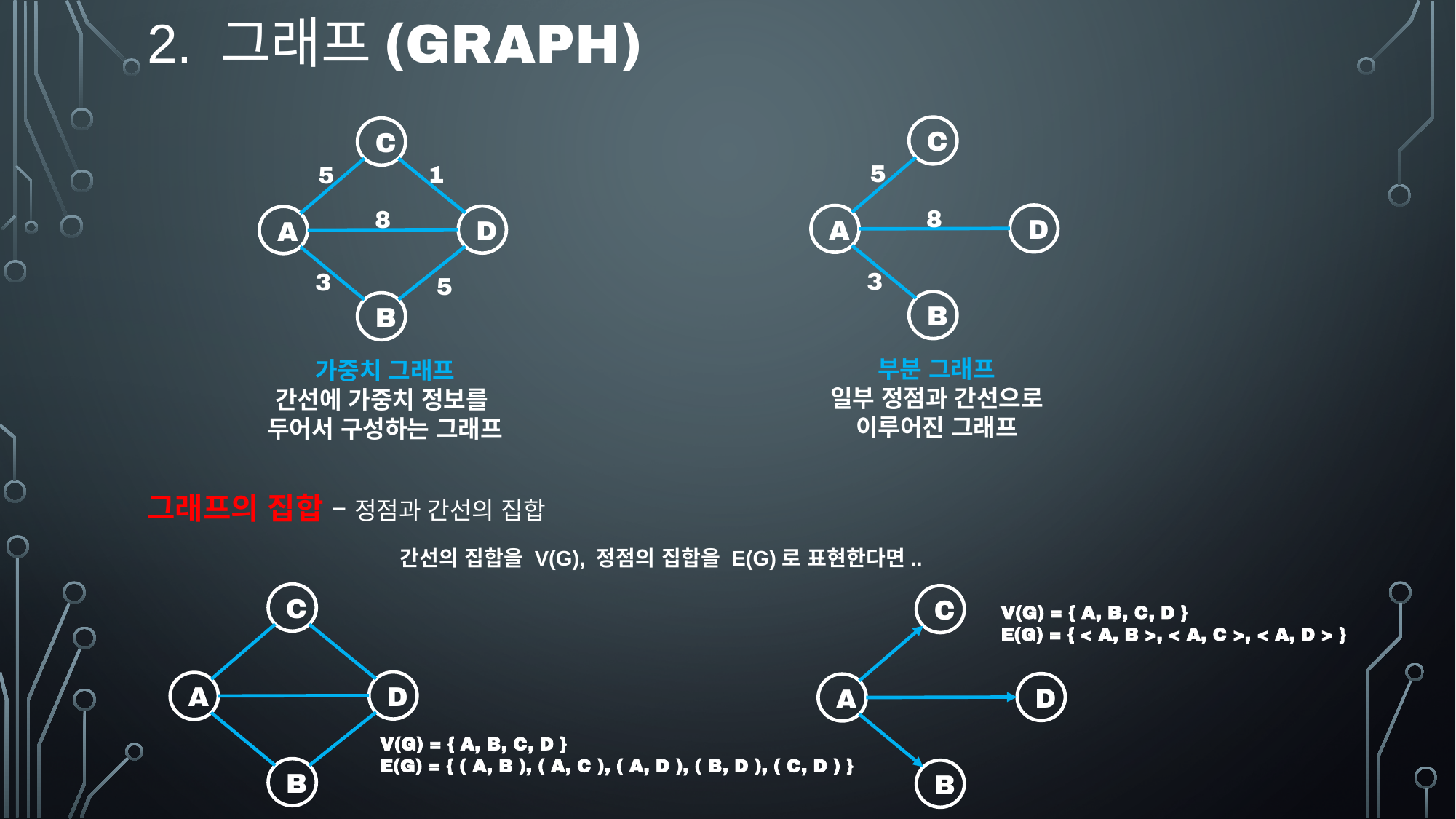

# 2. 그래프(Graph)

그래프의 집합 – 정점과 간선의 집합
C
D
A
B
부분 그래프
일부 정점과 간선으로
이루어진 그래프
5
8
3

C
D
A
B
가중치 그래프
간선에 가중치 정보를
두어서 구성하는 그래프
1
5
8
3
5
간선의 집합을 V(G), 정점의 집합을 E(G)로 표현한다면..
C
D
A
B
C
D
A
B
V(G) = { A, B, C, D }
E(G) = { < A, B >, < A, C >, < A, D > }
V(G) = { A, B, C, D }
E(G) = { ( A, B ), ( A, C ), ( A, D ), ( B, D ), ( C, D ) }